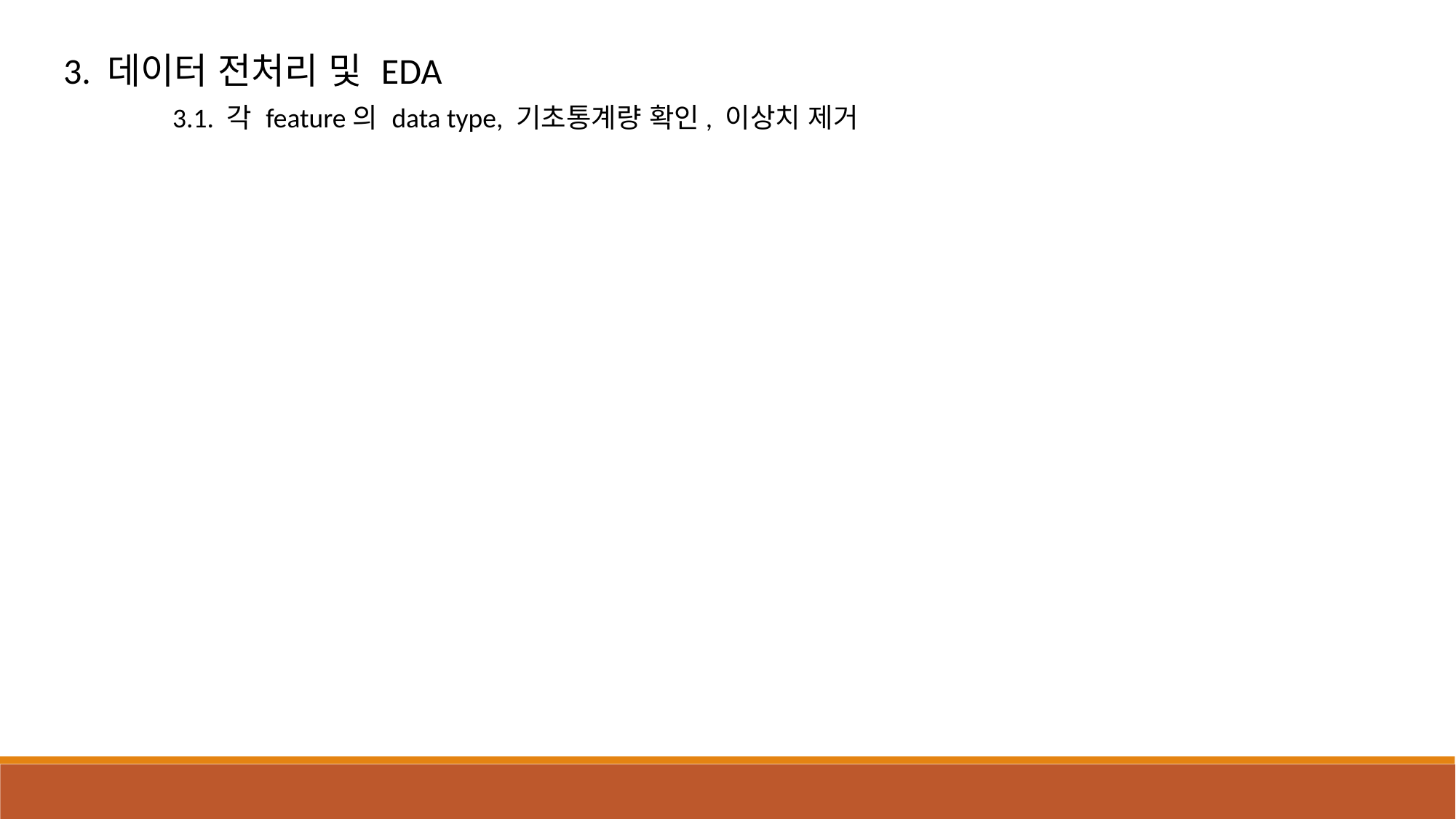

3. 데이터 전처리 및 EDA
 	3.1. 각 feature의 data type, 기초통계량 확인, 이상치 제거